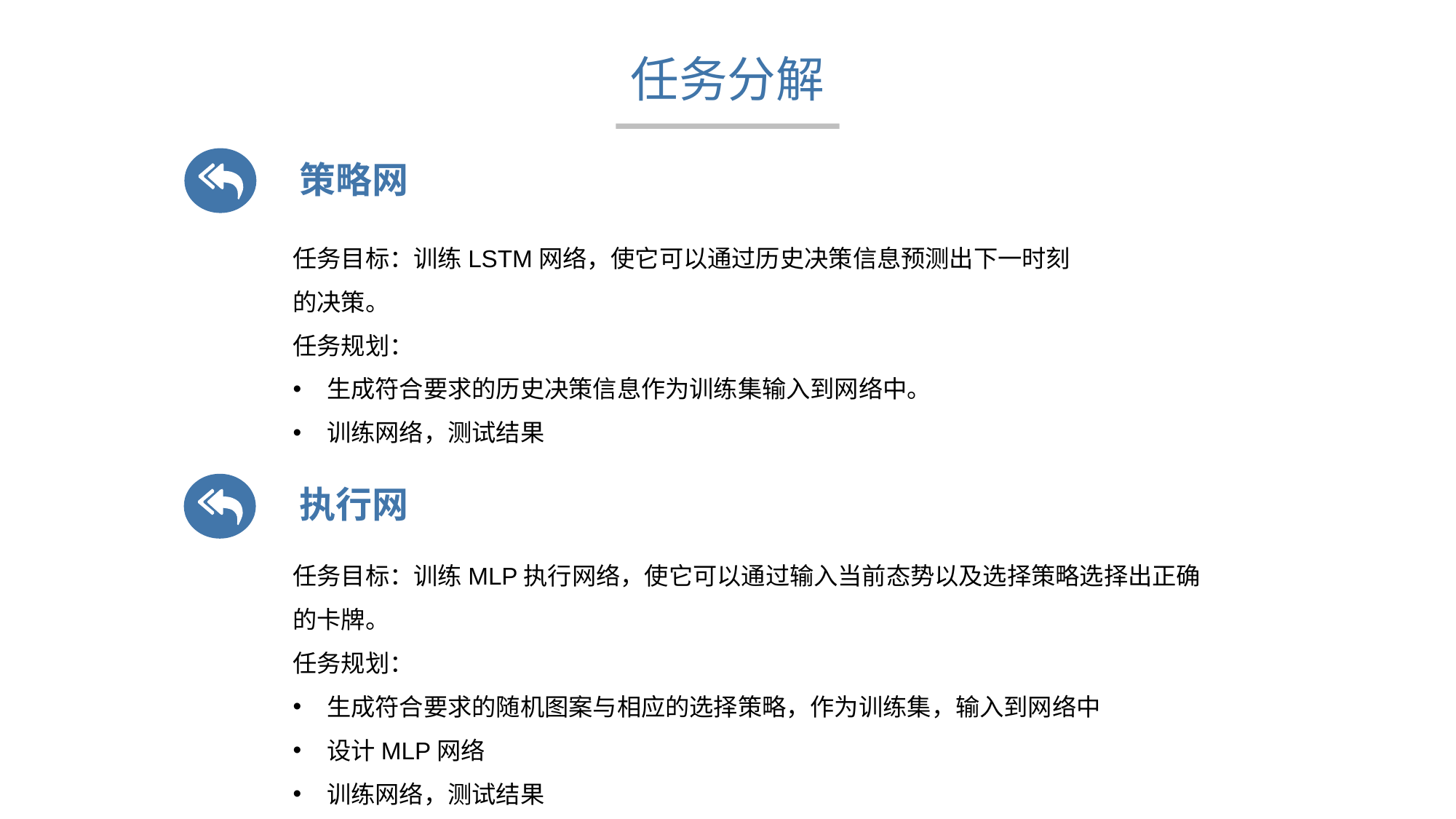

任务分解

策略网
任务目标：训练LSTM网络，使它可以通过历史决策信息预测出下一时刻的决策。
任务规划：
生成符合要求的历史决策信息作为训练集输入到网络中。
训练网络，测试结果

执行网
任务目标：训练MLP执行网络，使它可以通过输入当前态势以及选择策略选择出正确的卡牌。
任务规划：
生成符合要求的随机图案与相应的选择策略，作为训练集，输入到网络中
设计MLP网络
训练网络，测试结果